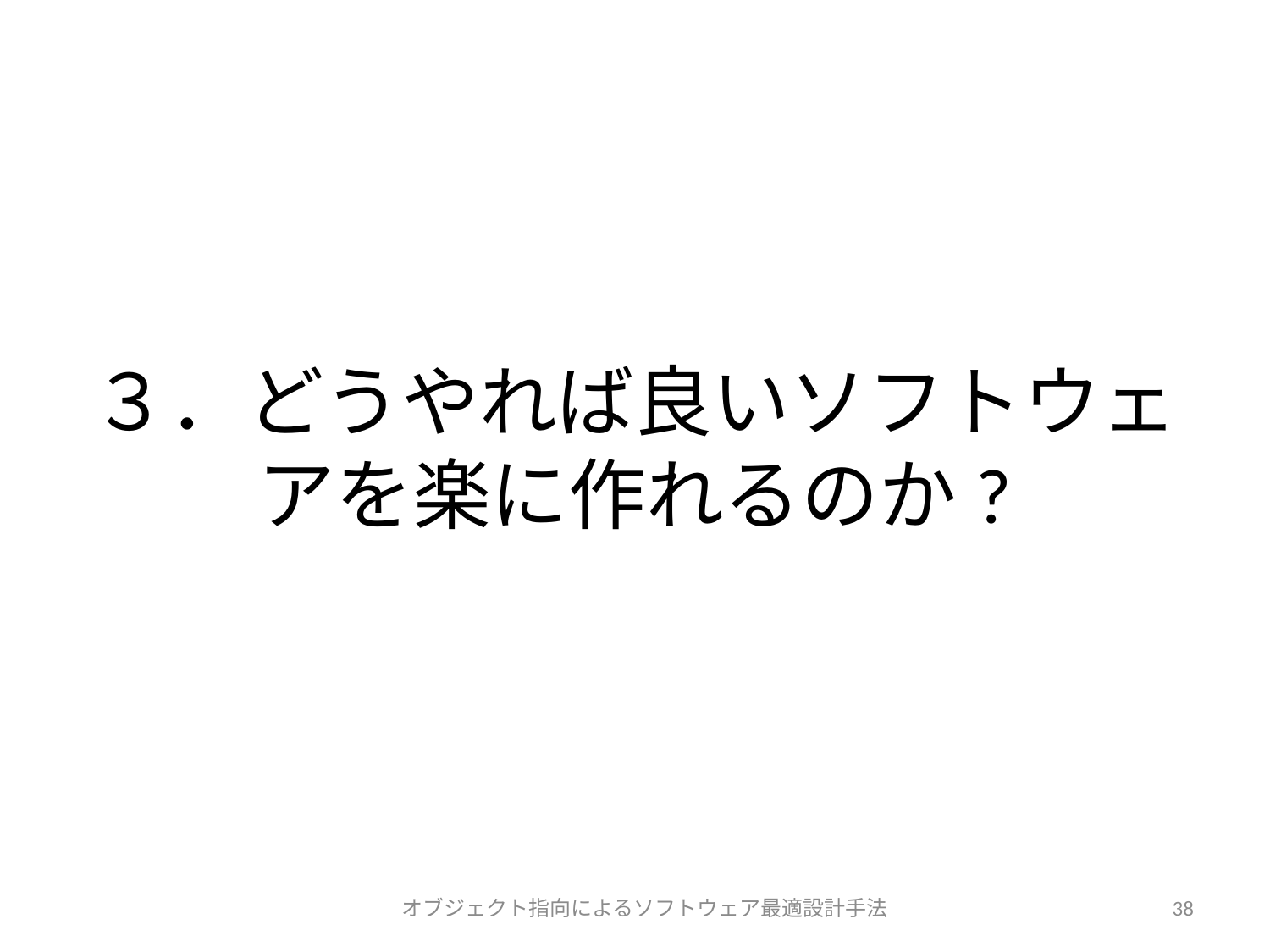

# ３．どうやれば良いソフトウェアを楽に作れるのか?
オブジェクト指向によるソフトウェア最適設計手法
38